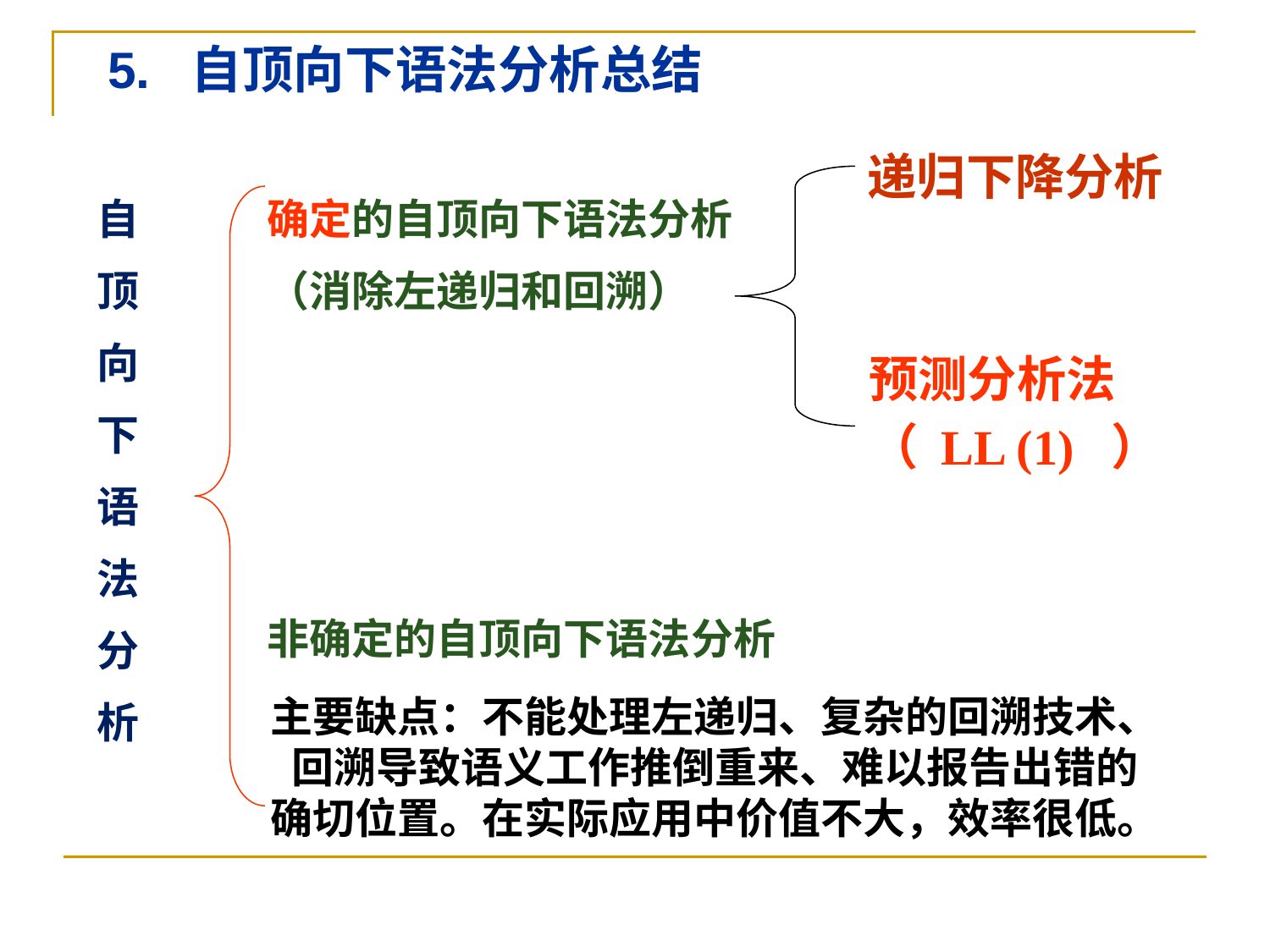

# 5.  自顶向下语法分析总结
递归下降分析

自
顶
向
下
语
法
分
析

确定的自顶向下语法分析
（消除左递归和回溯）
预测分析法
（ LL (1)  ）
非确定的自顶向下语法分析
主要缺点：不能处理左递归、复杂的回溯技术、回溯导致语义工作推倒重来、难以报告出错的
确切位置。在实际应用中价值不大，效率很低。
115